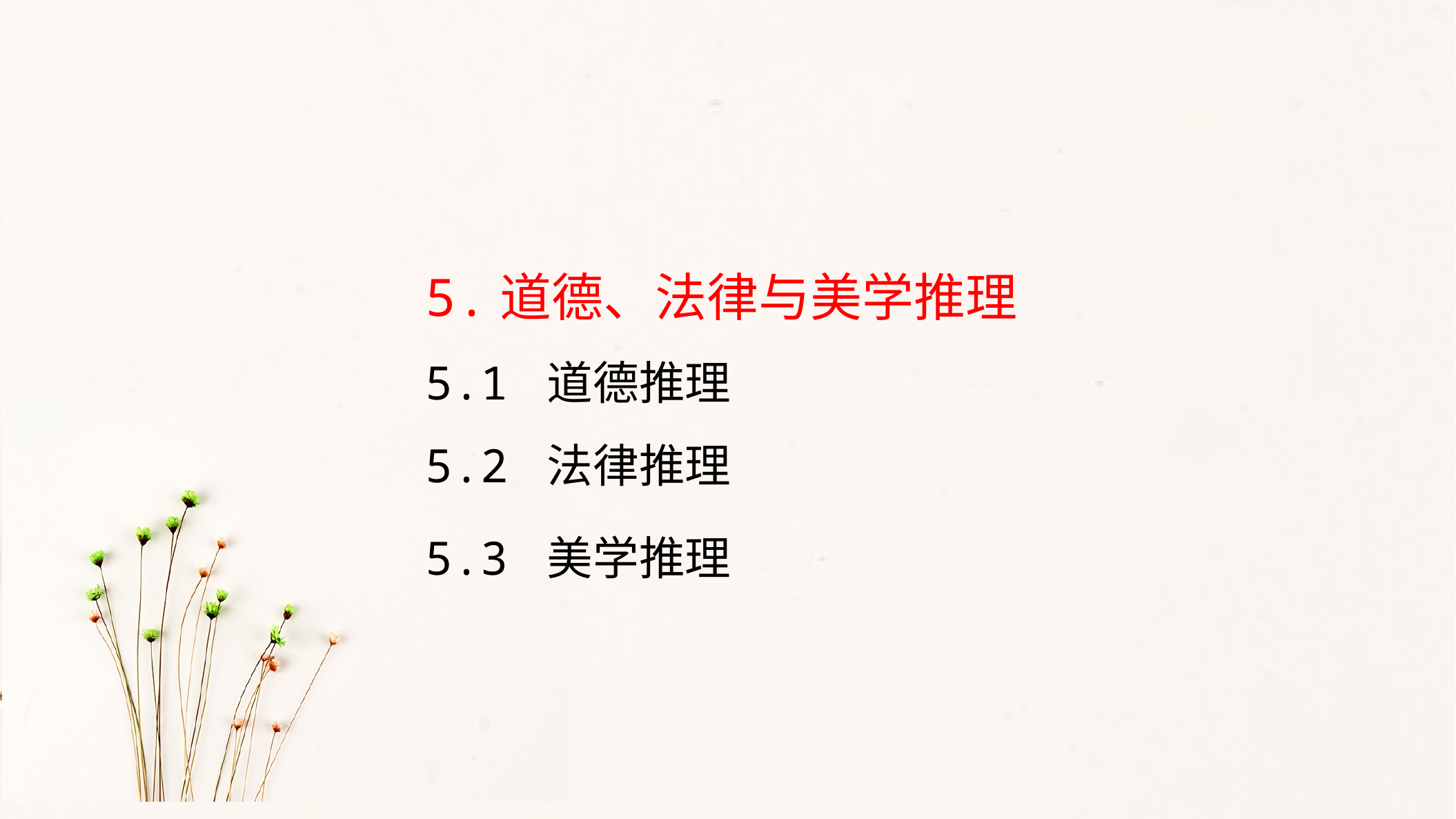

5.道德、法律与美学推理
5.1 道德推理
5.2 法律推理
5.3 美学推理